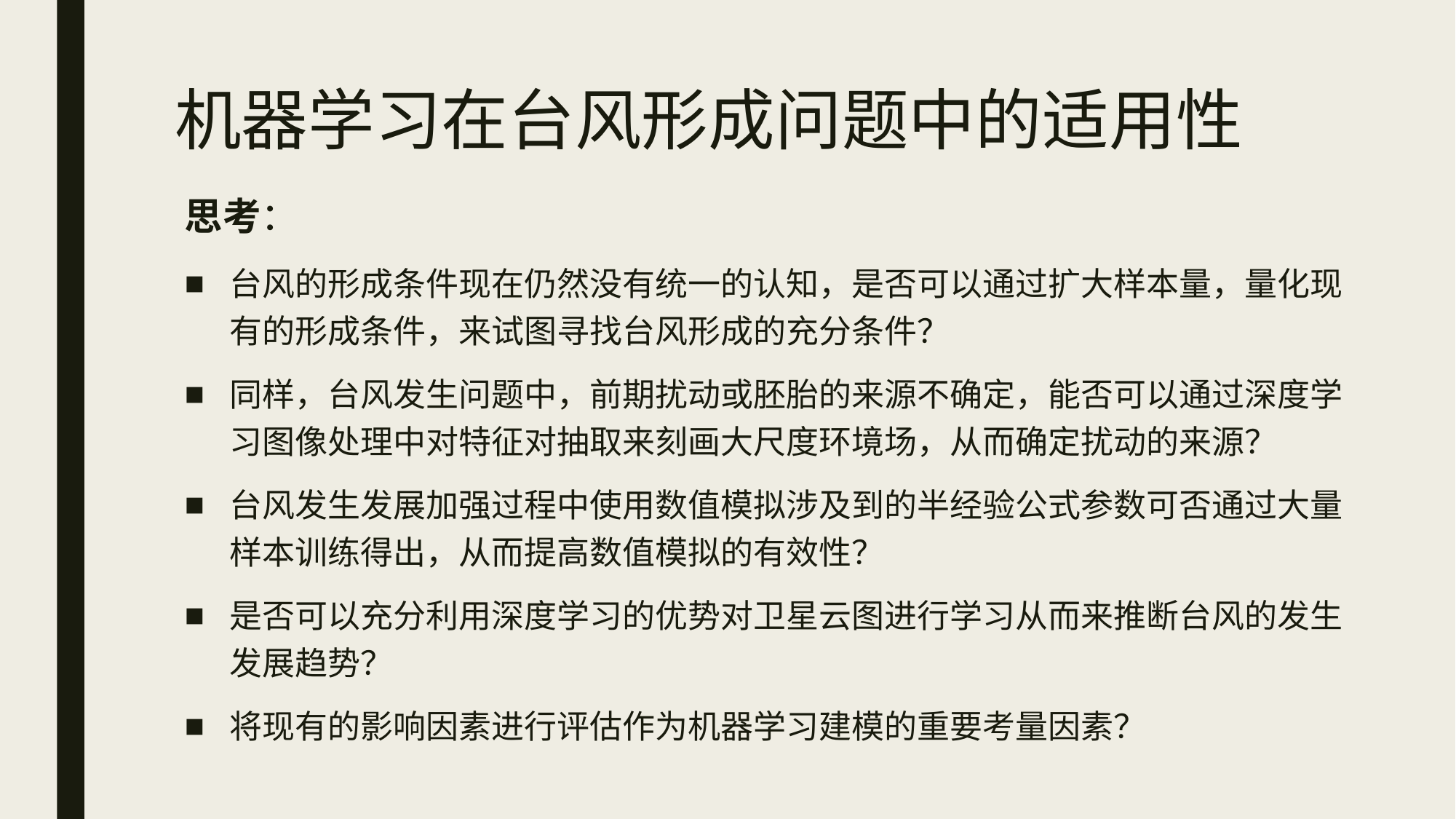

# 机器学习在台风形成问题中的适用性
思考：
台风的形成条件现在仍然没有统一的认知，是否可以通过扩大样本量，量化现有的形成条件，来试图寻找台风形成的充分条件？
同样，台风发生问题中，前期扰动或胚胎的来源不确定，能否可以通过深度学习图像处理中对特征对抽取来刻画大尺度环境场，从而确定扰动的来源？
台风发生发展加强过程中使用数值模拟涉及到的半经验公式参数可否通过大量样本训练得出，从而提高数值模拟的有效性？
是否可以充分利用深度学习的优势对卫星云图进行学习从而来推断台风的发生发展趋势？
将现有的影响因素进行评估作为机器学习建模的重要考量因素？